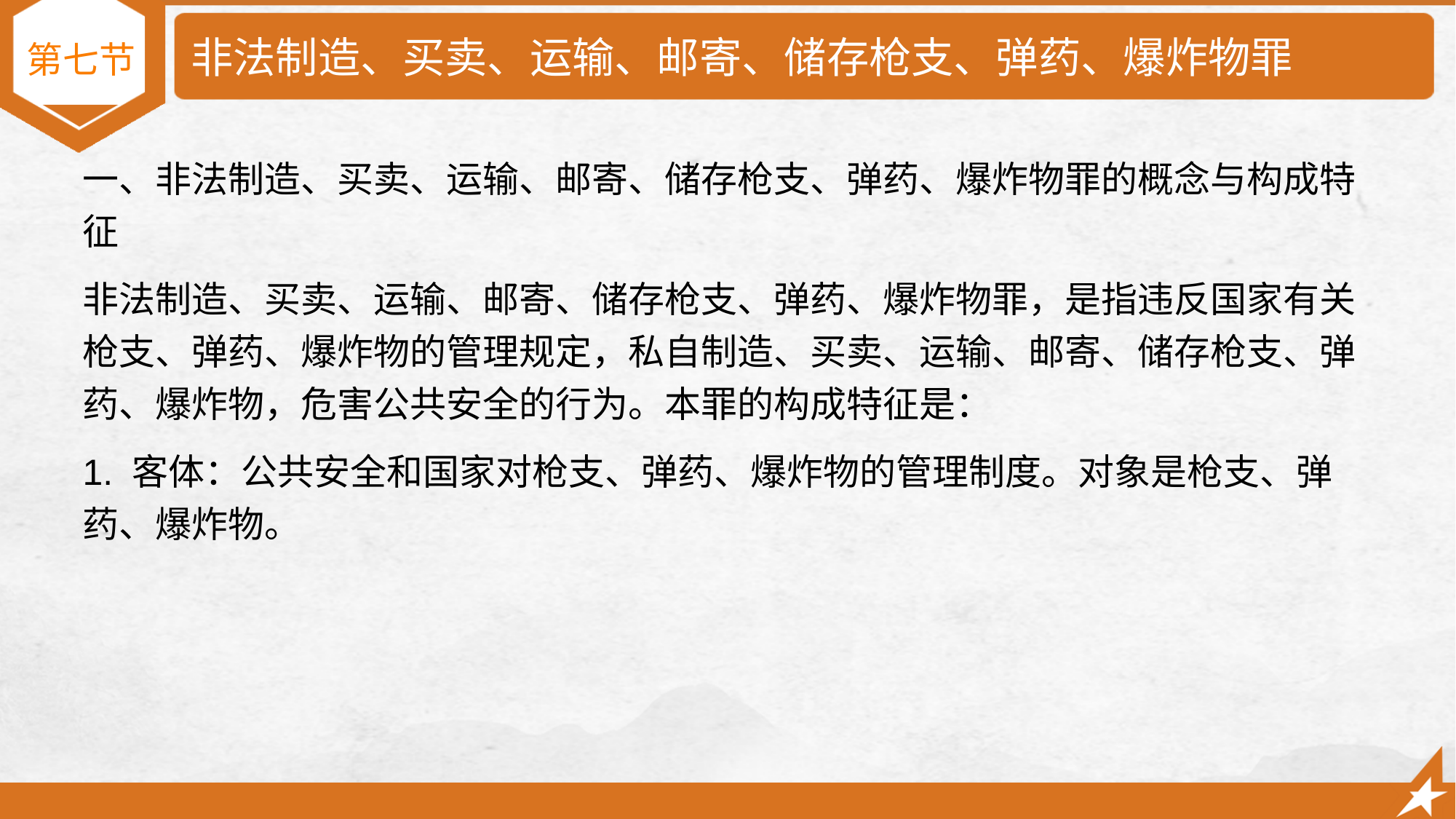

# 非法制造、买卖、运输、邮寄、储存枪支、弹药、爆炸物罪
第七节
一、非法制造、买卖、运输、邮寄、储存枪支、弹药、爆炸物罪的概念与构成特征
非法制造、买卖、运输、邮寄、储存枪支、弹药、爆炸物罪，是指违反国家有关枪支、弹药、爆炸物的管理规定，私自制造、买卖、运输、邮寄、储存枪支、弹药、爆炸物，危害公共安全的行为。本罪的构成特征是：
1. 客体：公共安全和国家对枪支、弹药、爆炸物的管理制度。对象是枪支、弹药、爆炸物。